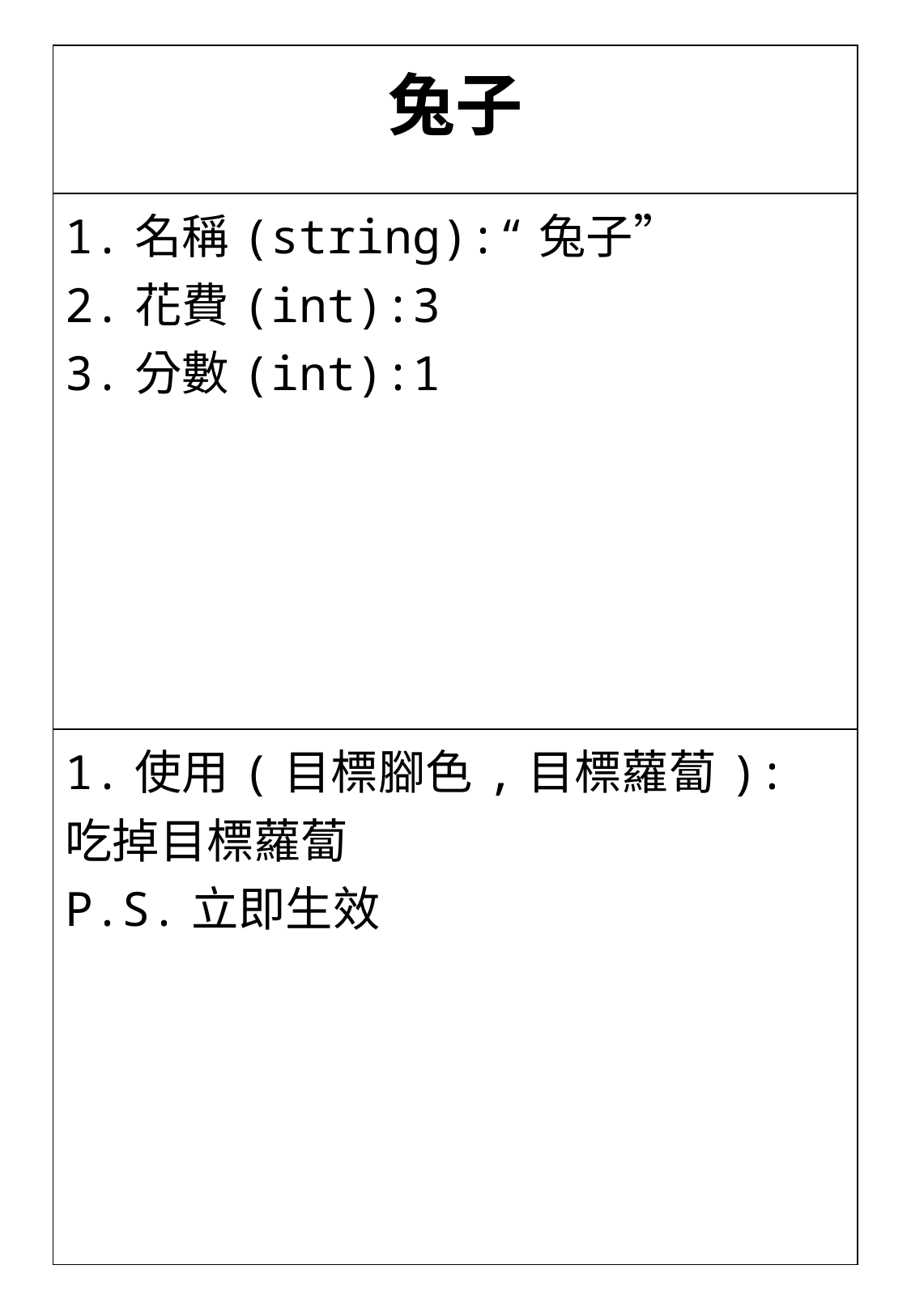

| 兔子 |
| --- |
| 1.名稱(string):“兔子” 2.花費(int):3 3.分數(int):1 |
| 1.使用(目標腳色,目標蘿蔔):吃掉目標蘿蔔 P.S.立即生效 |